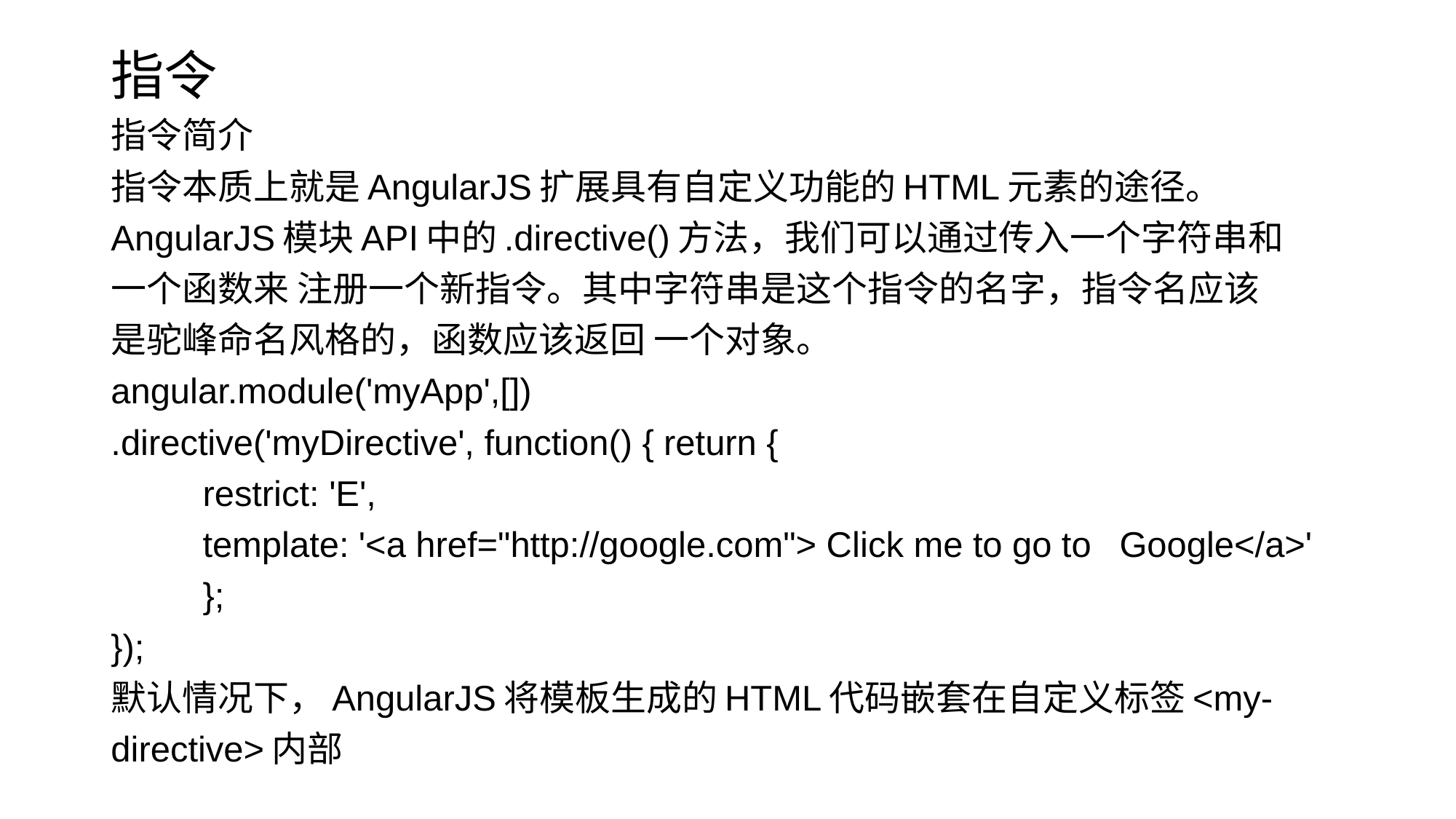

# 指令
指令简介
指令本质上就是AngularJS扩展具有自定义功能的HTML元素的途径。
AngularJS模块API中的.directive()方法，我们可以通过传入一个字符串和
一个函数来 注册一个新指令。其中字符串是这个指令的名字，指令名应该
是驼峰命名风格的，函数应该返回 一个对象。
angular.module('myApp',[])
.directive('myDirective', function() { return {
	restrict: 'E',
	template: '<a href="http://google.com"> Click me to go to 			Google</a>'
	};
});
默认情况下，AngularJS将模板生成的HTML代码嵌套在自定义标签<my-
directive>内部